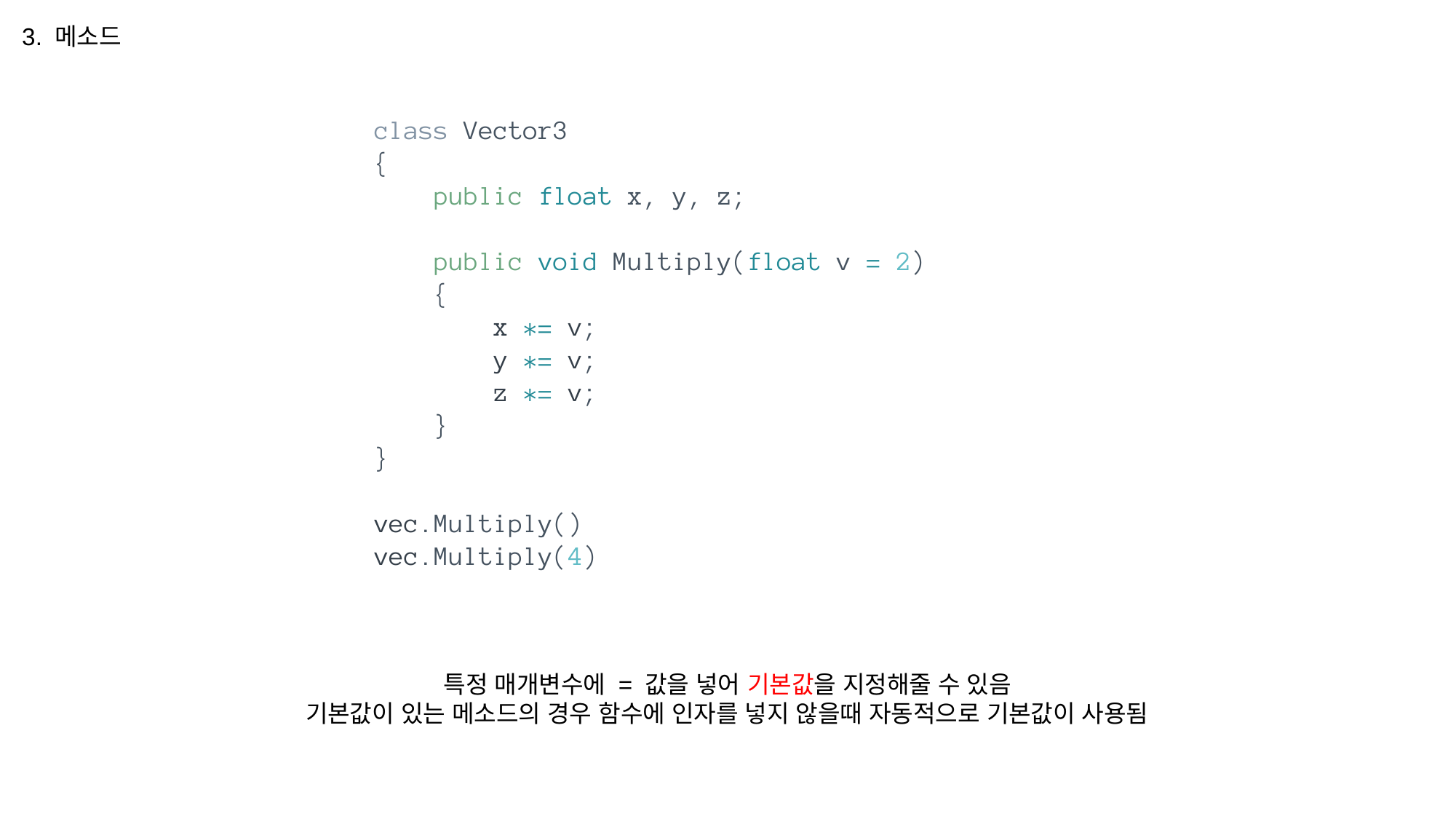

3. 메소드
class Vector3
{
    public float x, y, z;
    public void Multiply(float v = 2)
    {
        x *= v;
        y *= v;
        z *= v;
    }
}
vec.Multiply()
vec.Multiply(4)
특정 매개변수에 = 값을 넣어 기본값을 지정해줄 수 있음
기본값이 있는 메소드의 경우 함수에 인자를 넣지 않을때 자동적으로 기본값이 사용됨